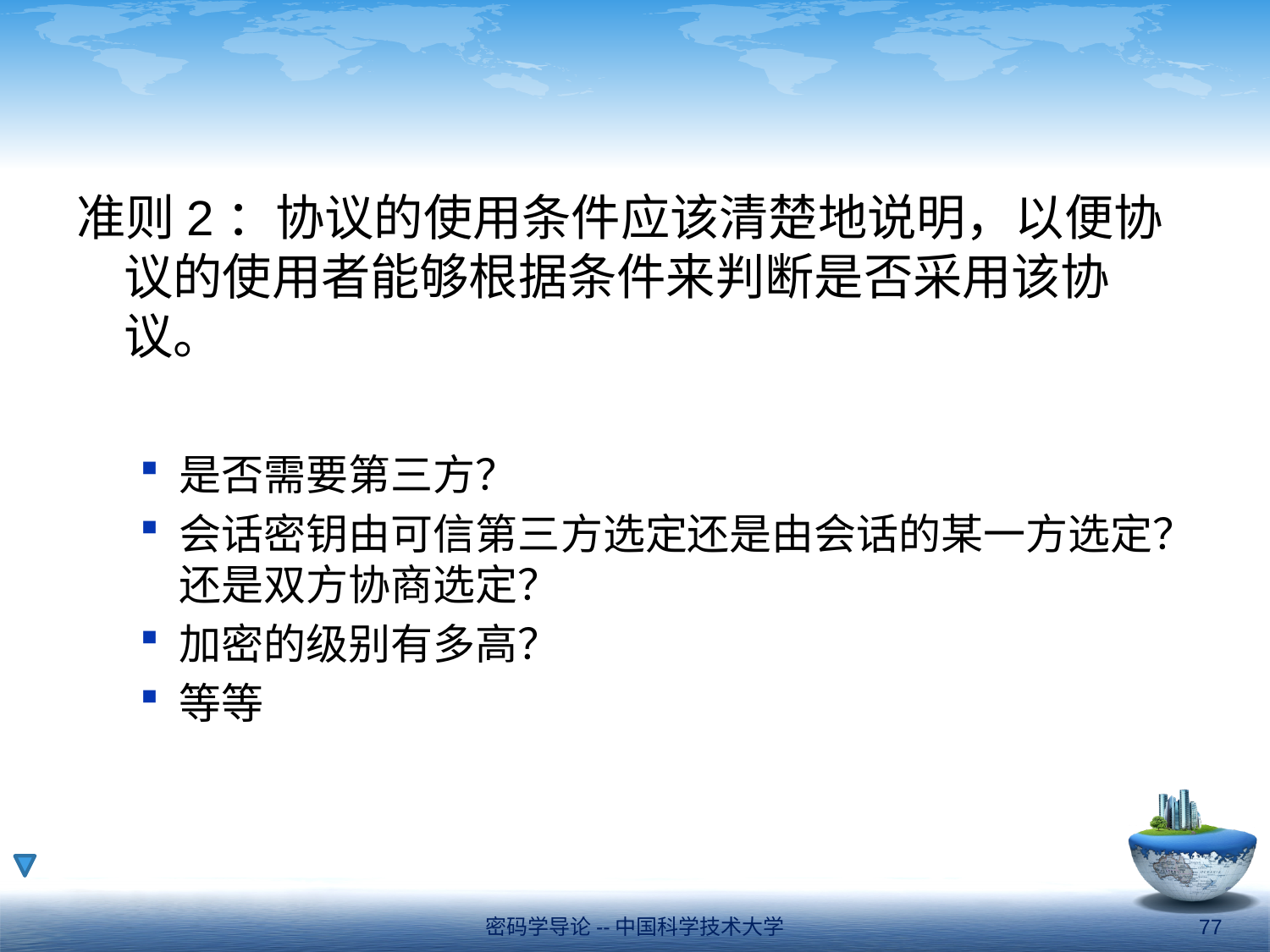

#
准则2：协议的使用条件应该清楚地说明，以便协议的使用者能够根据条件来判断是否采用该协议。

是否需要第三方？
会话密钥由可信第三方选定还是由会话的某一方选定？还是双方协商选定？
加密的级别有多高？
等等

密码学导论--中国科学技术大学
77